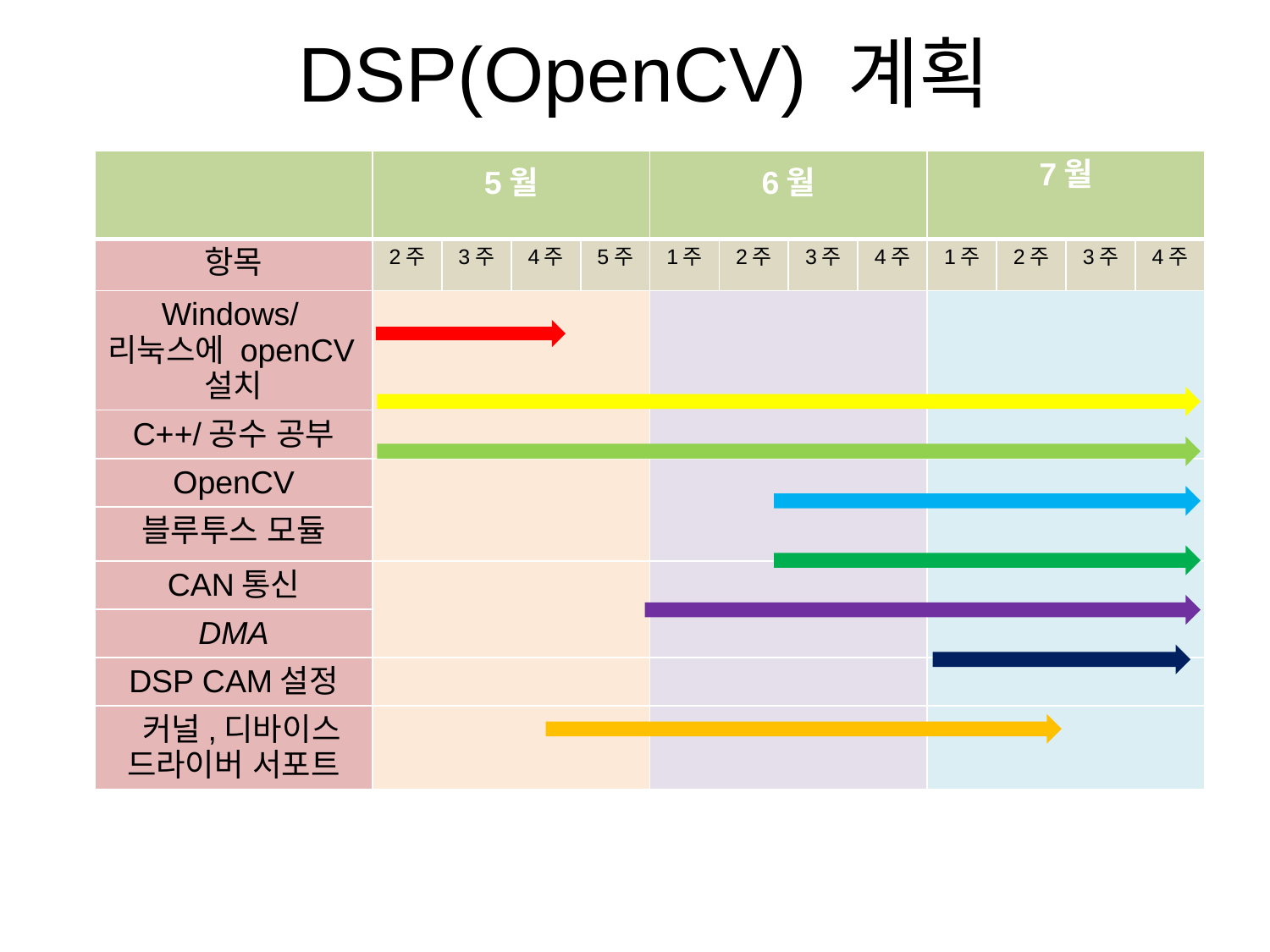

# DSP(OpenCV) 계획
|  | 5월 |  |  |  | 6월 |  |  |  | 7월 |  |  |  |
| --- | --- | --- | --- | --- | --- | --- | --- | --- | --- | --- | --- | --- |
| 항목 | 2주 | 3주 | 4주 | 5주 | 1주 | 2주 | 3주 | 4주 | 1주 | 2주 | 3주 | 4주 |
| Windows/리눅스에 openCV설치 |  |  |  |  |  |  |  |  |  |  |  |  |
| C++/공수 공부 |  |  |  |  |  |  |  |  |  |  |  |  |
| OpenCV |  |  |  |  |  |  |  |  |  |  |  |  |
| 블루투스 모듈 |  |  |  |  |  |  |  |  |  |  |  |  |
| CAN통신 |  |  |  |  |  |  |  |  |  |  |  |  |
| DMA |  |  |  |  |  |  |  |  |  |  |  |  |
| DSP CAM설정 |  |  |  |  |  |  |  |  |  |  |  |  |
| 커널,디바이스 드라이버 서포트 |  |  |  |  |  |  |  |  |  |  |  |  |